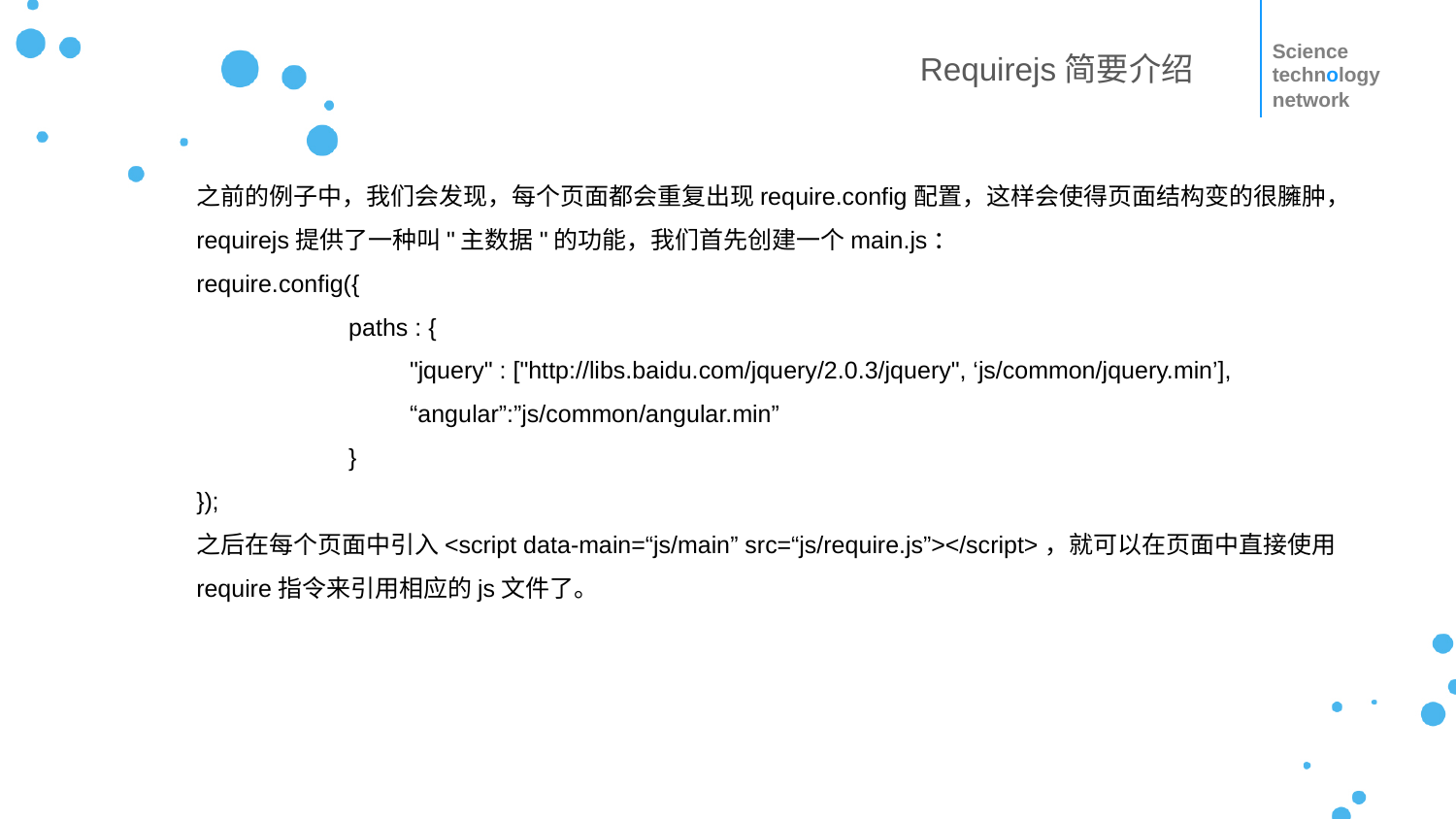

Science
technology
network
Requirejs简要介绍
之前的例子中，我们会发现，每个页面都会重复出现require.config配置，这样会使得页面结构变的很臃肿，requirejs提供了一种叫"主数据"的功能，我们首先创建一个main.js：
require.config({
	 paths : {
	          "jquery" : ["http://libs.baidu.com/jquery/2.0.3/jquery", ‘js/common/jquery.min’],
	          “angular”:”js/common/angular.min”
	 }
});
之后在每个页面中引入<script data-main=“js/main” src=“js/require.js”></script>，就可以在页面中直接使用require指令来引用相应的js文件了。